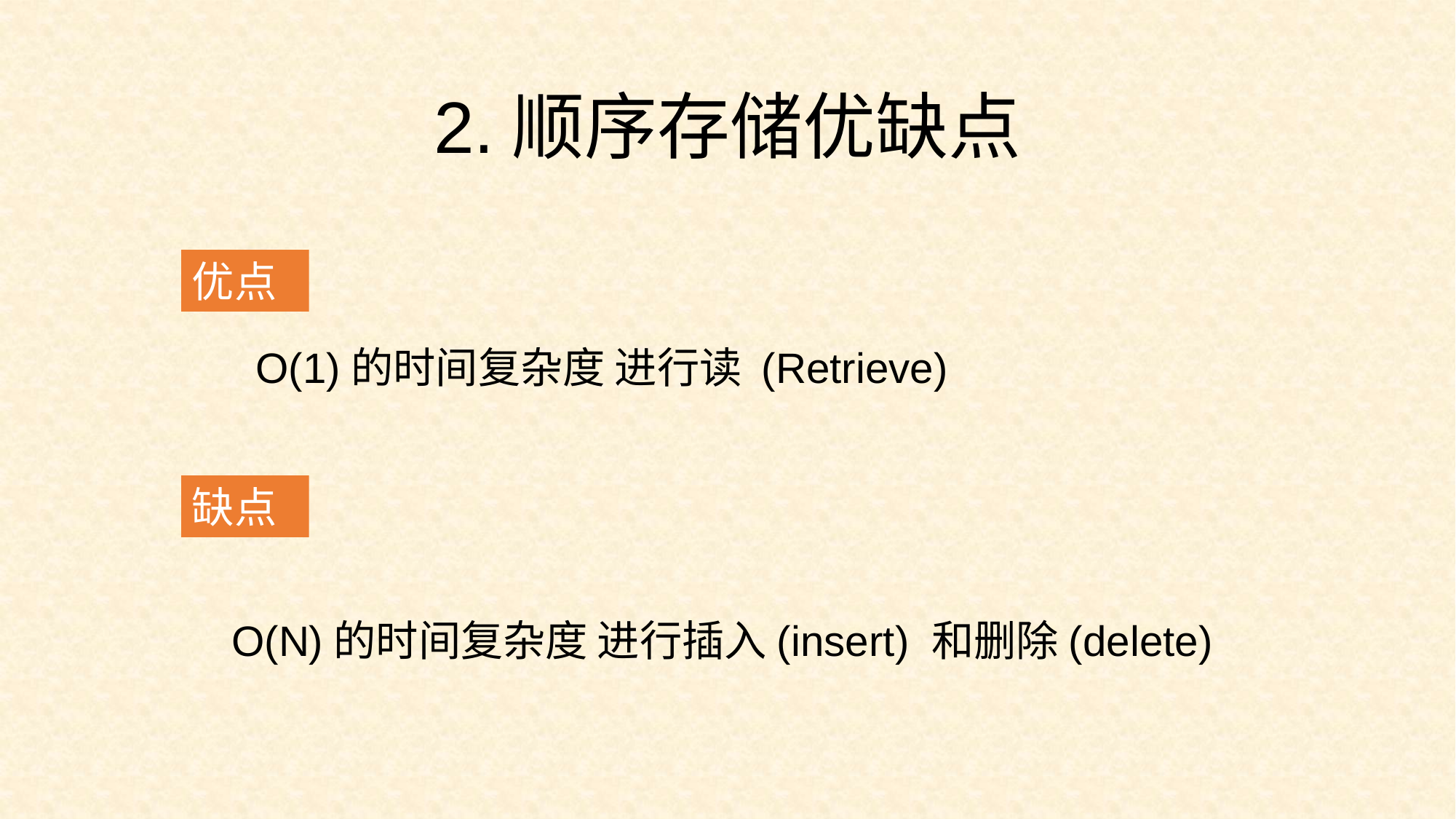

2.顺序存储优缺点
优点
O(1)的时间复杂度 进行读 (Retrieve)
缺点
O(N)的时间复杂度 进行插入(insert) 和删除(delete)